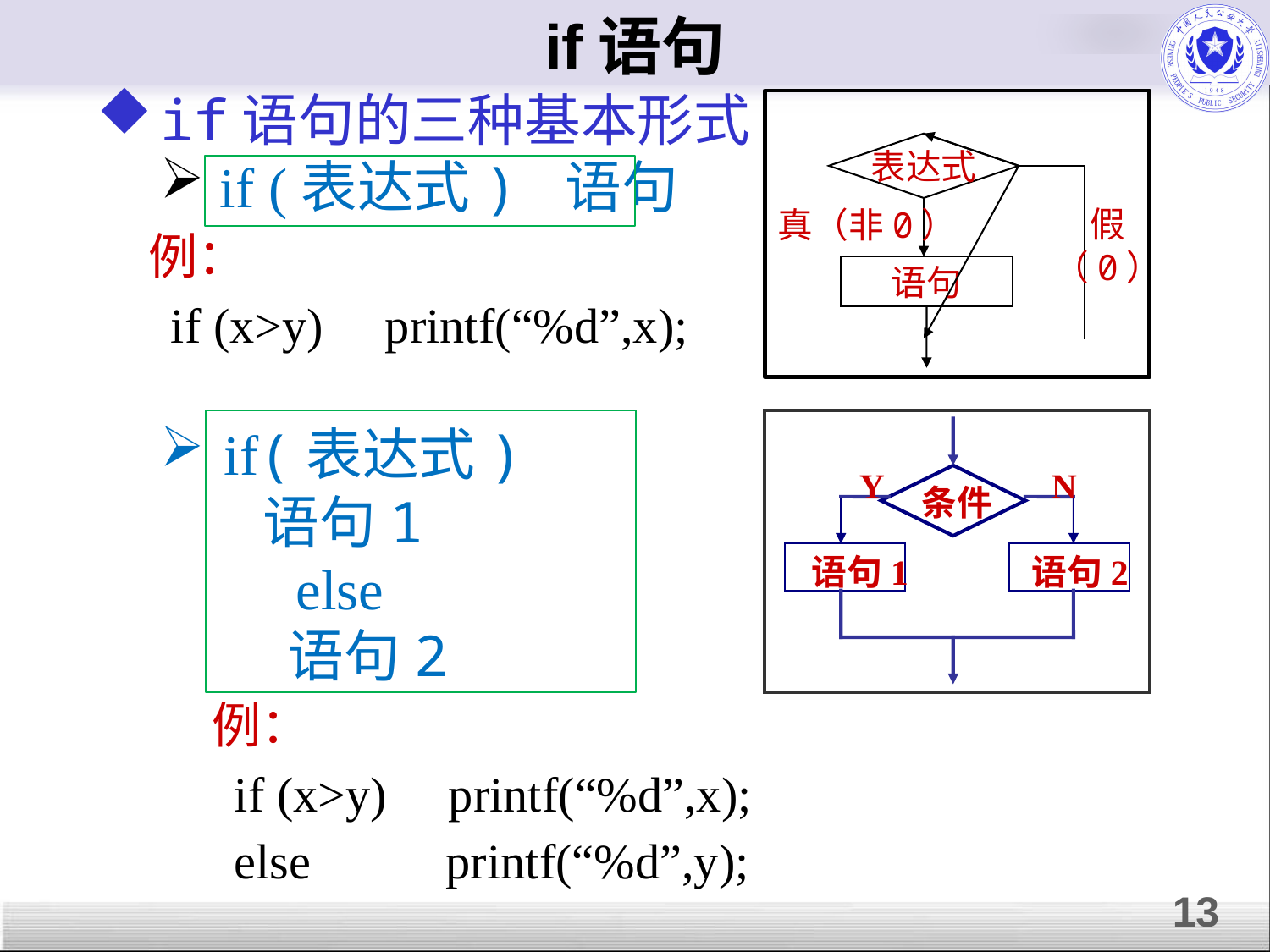

# if语句
if语句的三种基本形式
 if (表达式) 语句
   例：
      if (x>y)     printf(“%d”,x);

if(表达式)
       语句1
    else
     	语句2
   例：
      if (x>y)     printf(“%d”,x);
      else           printf(“%d”,y);

表达式
假
（0）
真（非0）
语句

Y
N

条件

  语句1

  语句2